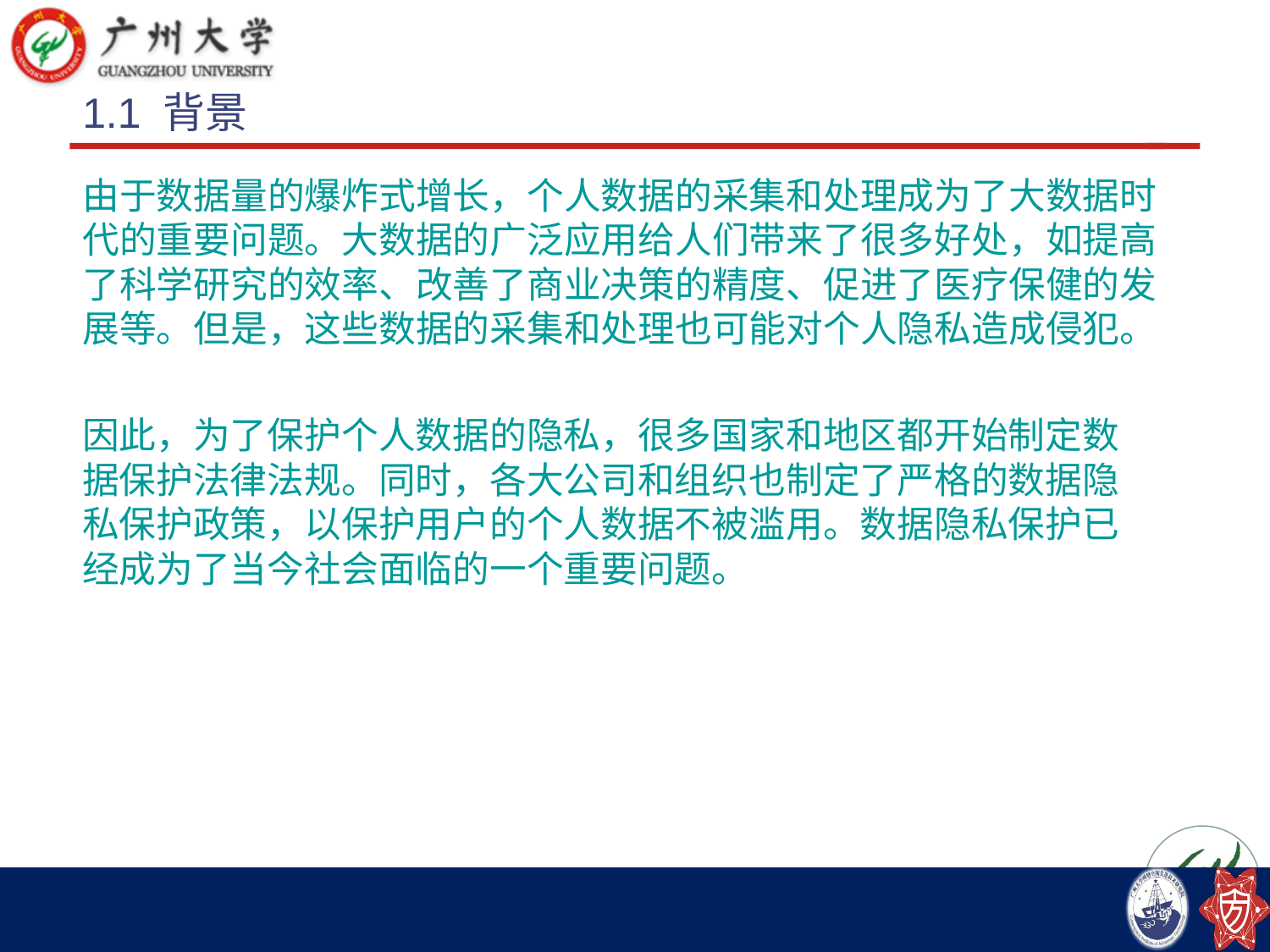

# 1.1 背景
由于数据量的爆炸式增长，个人数据的采集和处理成为了大数据时代的重要问题。大数据的广泛应用给人们带来了很多好处，如提高了科学研究的效率、改善了商业决策的精度、促进了医疗保健的发展等。但是，这些数据的采集和处理也可能对个人隐私造成侵犯。
因此，为了保护个人数据的隐私，很多国家和地区都开始制定数据保护法律法规。同时，各大公司和组织也制定了严格的数据隐私保护政策，以保护用户的个人数据不被滥用。数据隐私保护已经成为了当今社会面临的一个重要问题。
5